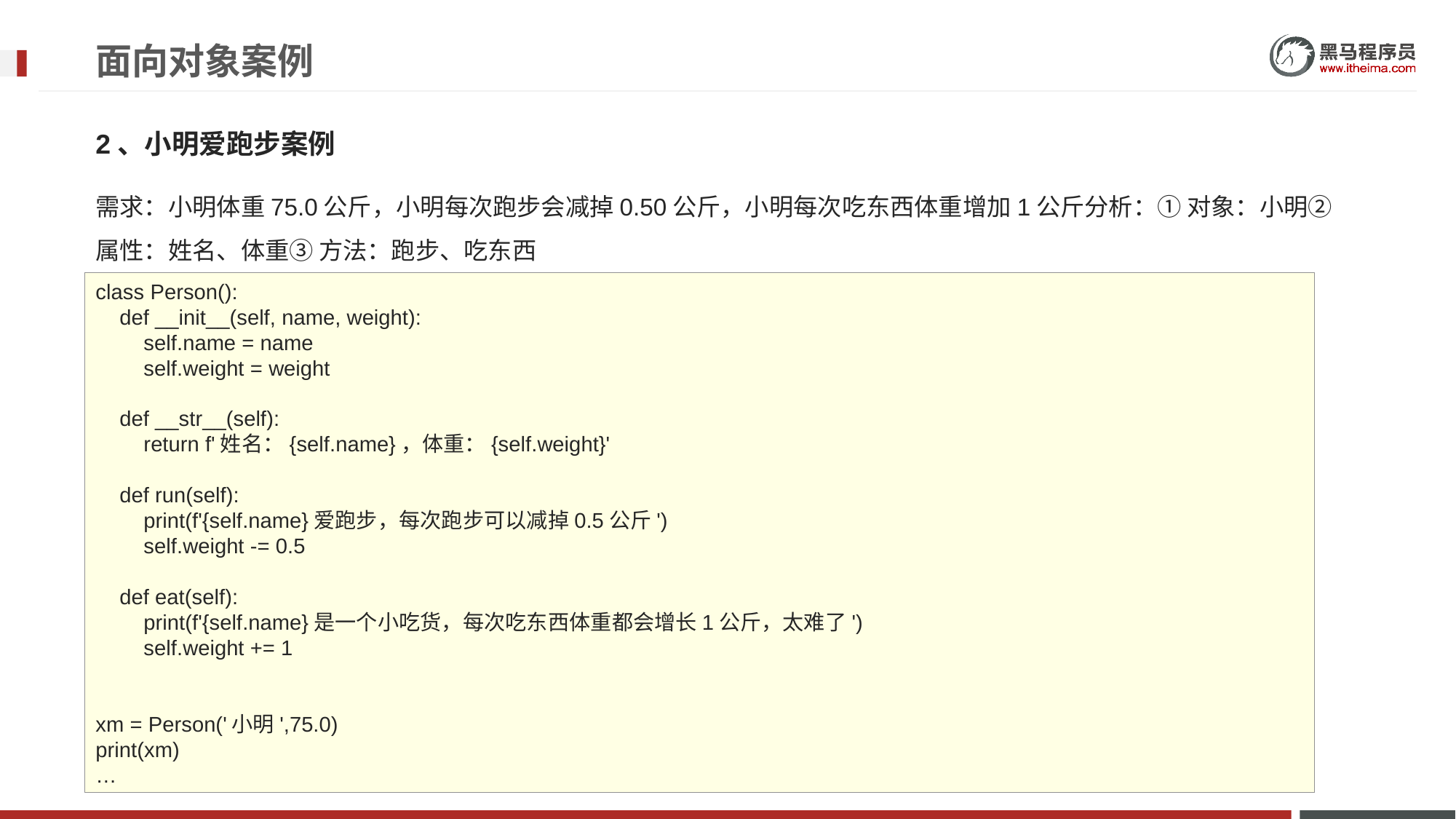

# 面向对象案例
2、小明爱跑步案例
需求：小明体重75.0公斤，小明每次跑步会减掉0.50公斤，小明每次吃东西体重增加1公斤分析：① 对象：小明② 属性：姓名、体重③ 方法：跑步、吃东西
class Person():
    def __init__(self, name, weight):
        self.name = name
        self.weight = weight

    def __str__(self):
        return f'姓名：{self.name}，体重：{self.weight}'

    def run(self):
        print(f'{self.name}爱跑步，每次跑步可以减掉0.5公斤')
        self.weight -= 0.5

    def eat(self):
        print(f'{self.name}是一个小吃货，每次吃东西体重都会增长1公斤，太难了')
        self.weight += 1

xm = Person('小明',75.0)
print(xm)
…